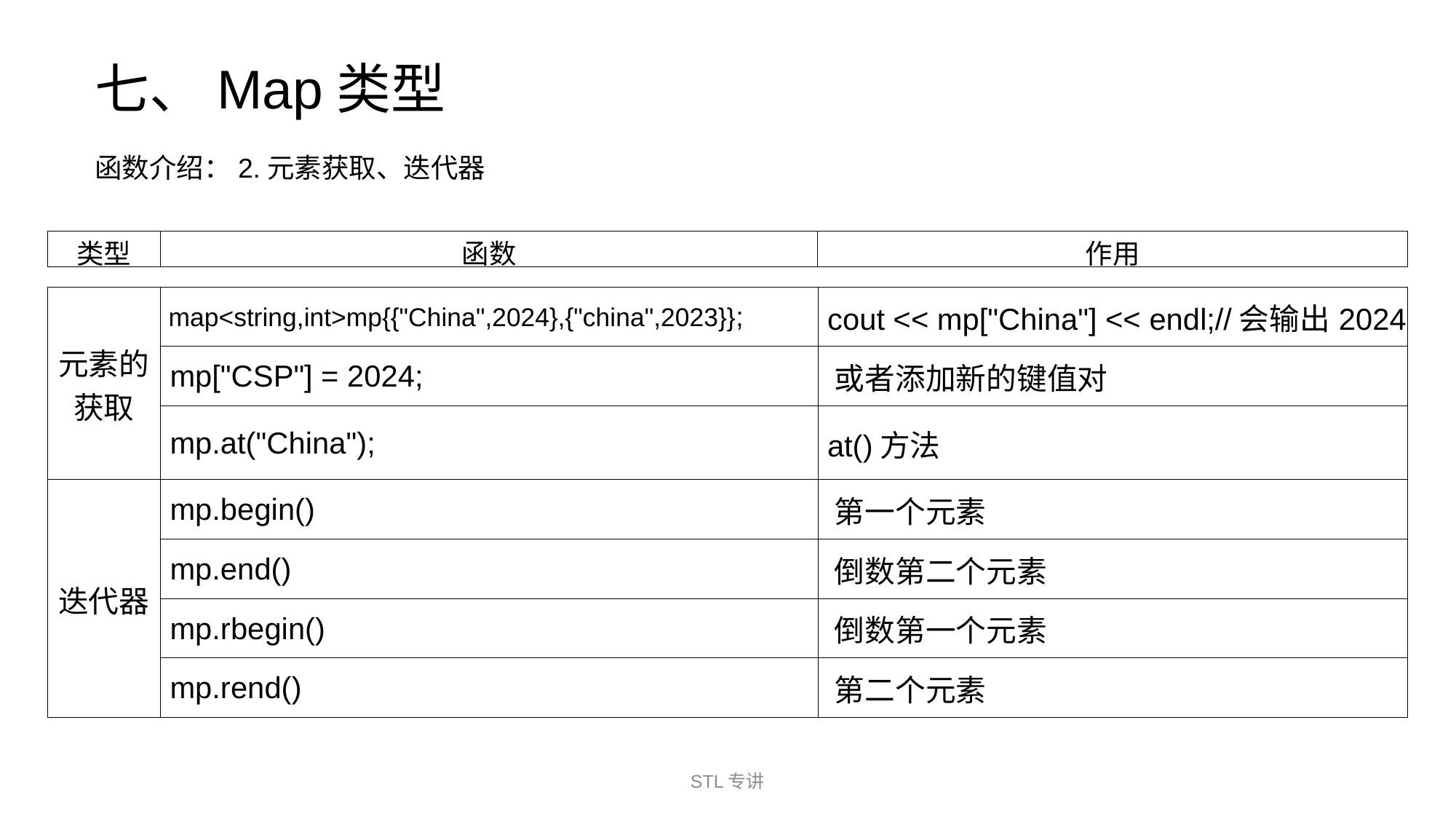

七、Map类型
函数介绍：2.元素获取、迭代器
| 类型 | 函数 | 作用 |
| --- | --- | --- |
| 元素的获取 | map<string,int>mp{{"China",2024},{"china",2023}}; | cout << mp["China"] << endl;//会输出2024 |
| --- | --- | --- |
|  | mp["CSP"] = 2024; | 或者添加新的键值对 |
|  | mp.at("China"); | at()方法 |
| 迭代器 | mp.begin() | 第一个元素 |
|  | mp.end() | 倒数第二个元素 |
|  | mp.rbegin() | 倒数第一个元素 |
|  | mp.rend() | 第二个元素 |

STL专讲
37